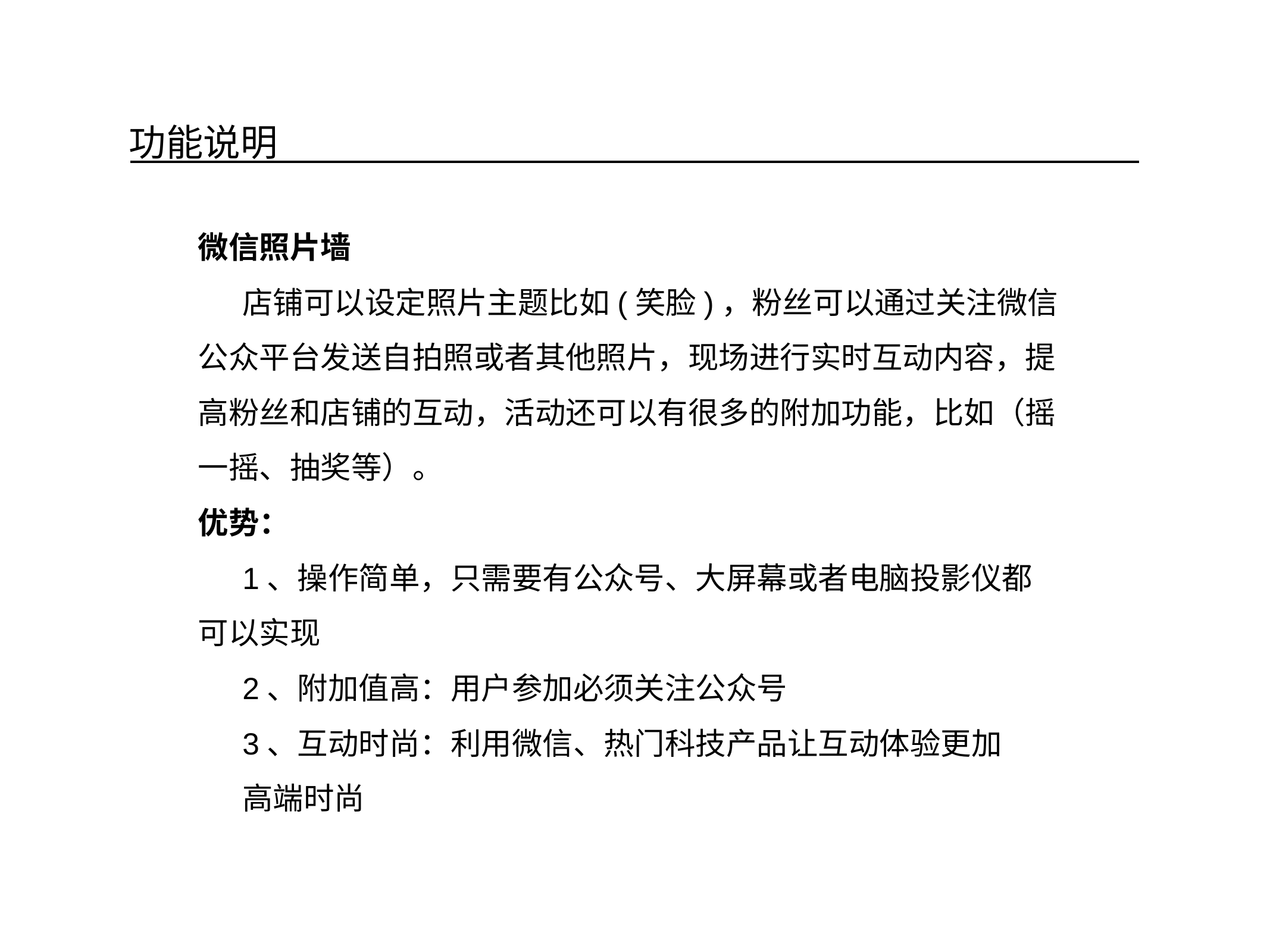

# 功能说明
微信照片墙
店铺可以设定照片主题比如(笑脸)，粉丝可以通过关注微信公众平台发送自拍照或者其他照片，现场进行实时互动内容，提高粉丝和店铺的互动，活动还可以有很多的附加功能，比如（摇一摇、抽奖等）。
优势：
1、操作简单，只需要有公众号、大屏幕或者电脑投影仪都可以实现
2、附加值高：用户参加必须关注公众号
3、互动时尚：利用微信、热门科技产品让互动体验更加
高端时尚